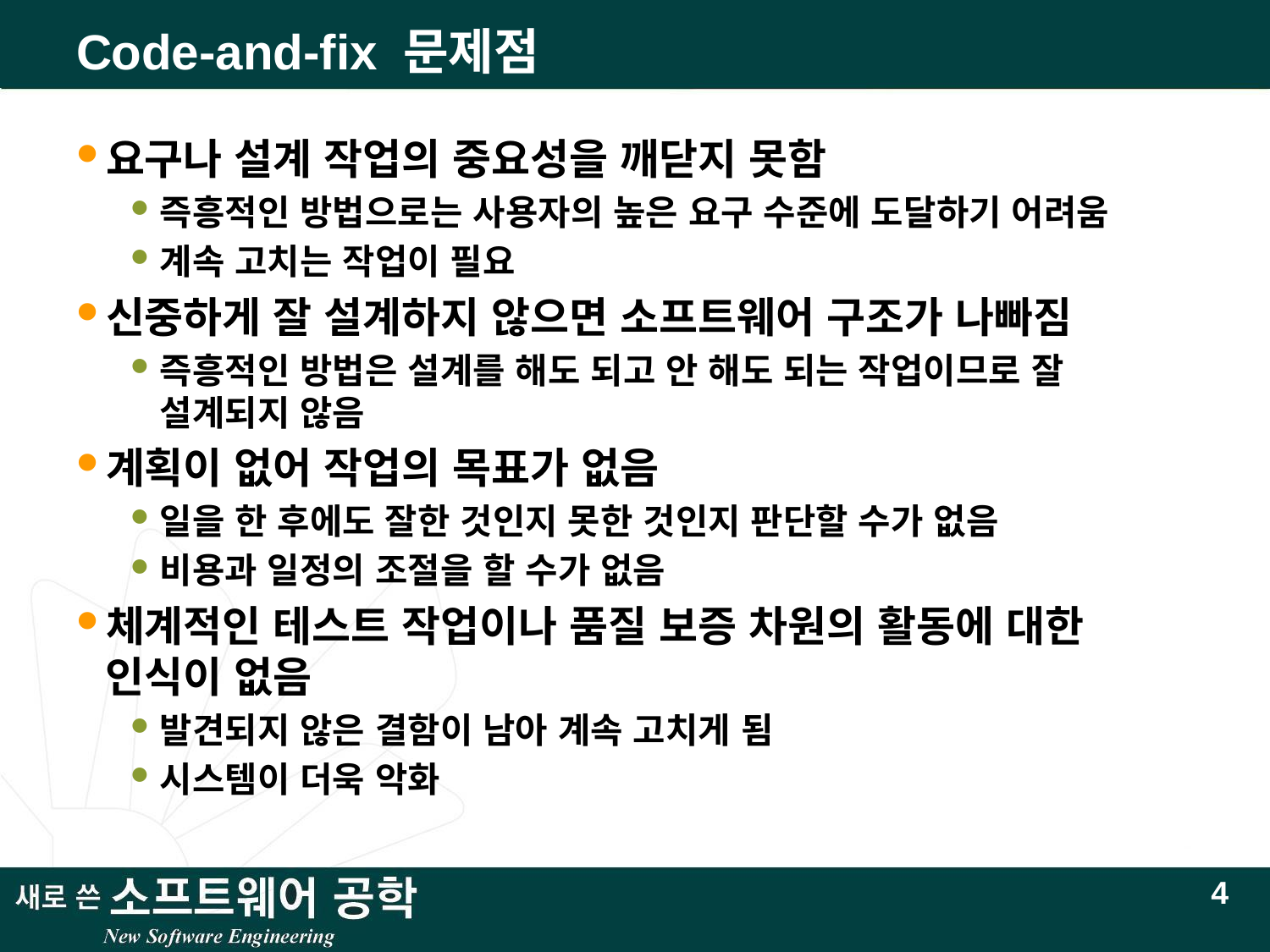

# Code-and-fix 문제점
요구나 설계 작업의 중요성을 깨닫지 못함
즉흥적인 방법으로는 사용자의 높은 요구 수준에 도달하기 어려움
계속 고치는 작업이 필요
신중하게 잘 설계하지 않으면 소프트웨어 구조가 나빠짐
즉흥적인 방법은 설계를 해도 되고 안 해도 되는 작업이므로 잘 설계되지 않음
계획이 없어 작업의 목표가 없음
일을 한 후에도 잘한 것인지 못한 것인지 판단할 수가 없음
비용과 일정의 조절을 할 수가 없음
체계적인 테스트 작업이나 품질 보증 차원의 활동에 대한 인식이 없음
발견되지 않은 결함이 남아 계속 고치게 됨
시스템이 더욱 악화